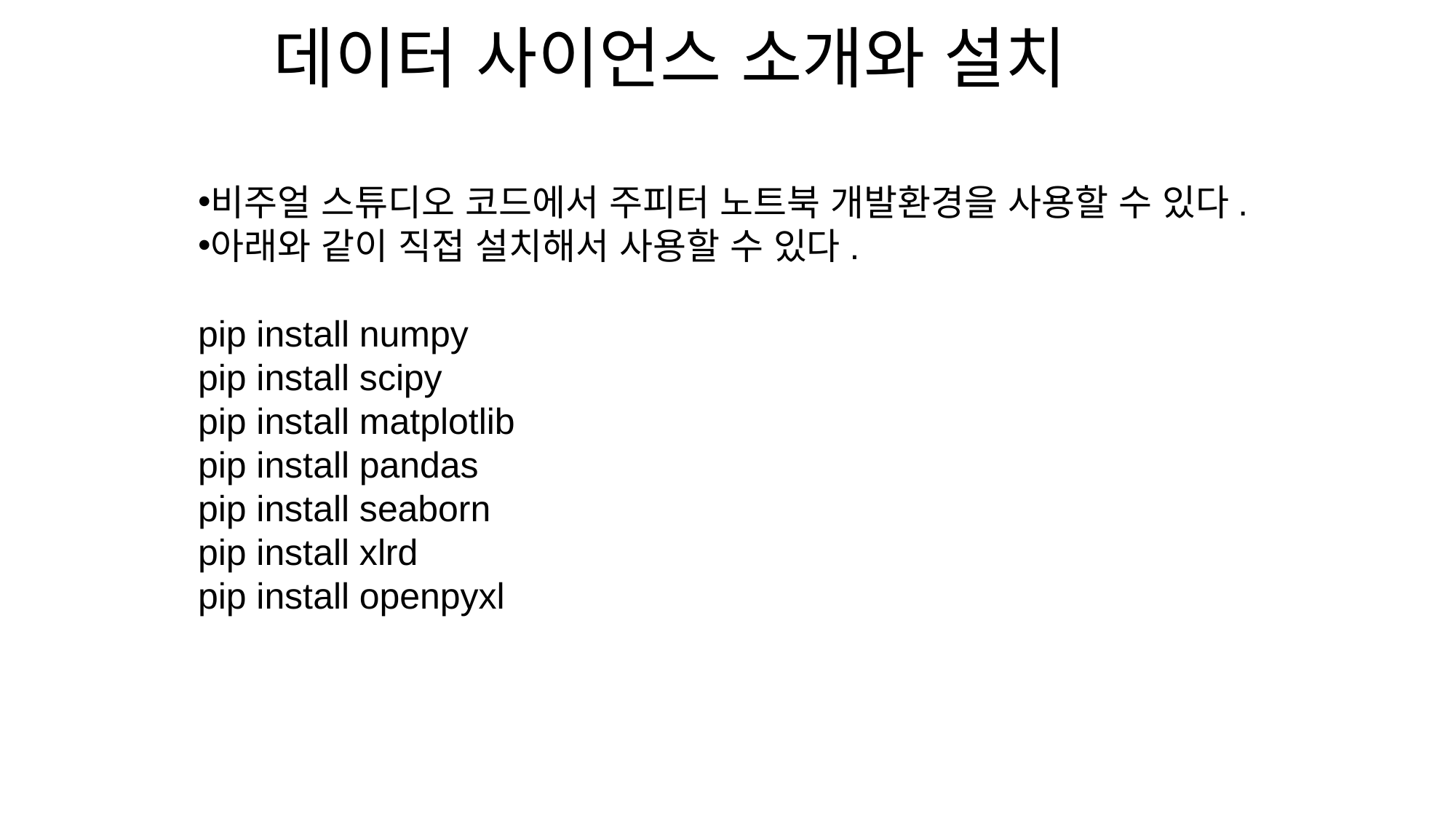

# 데이터 사이언스 소개와 설치
비주얼 스튜디오 코드에서 주피터 노트북 개발환경을 사용할 수 있다.
아래와 같이 직접 설치해서 사용할 수 있다.

pip install numpy
pip install scipy
pip install matplotlib
pip install pandas
pip install seaborn
pip install xlrd
pip install openpyxl